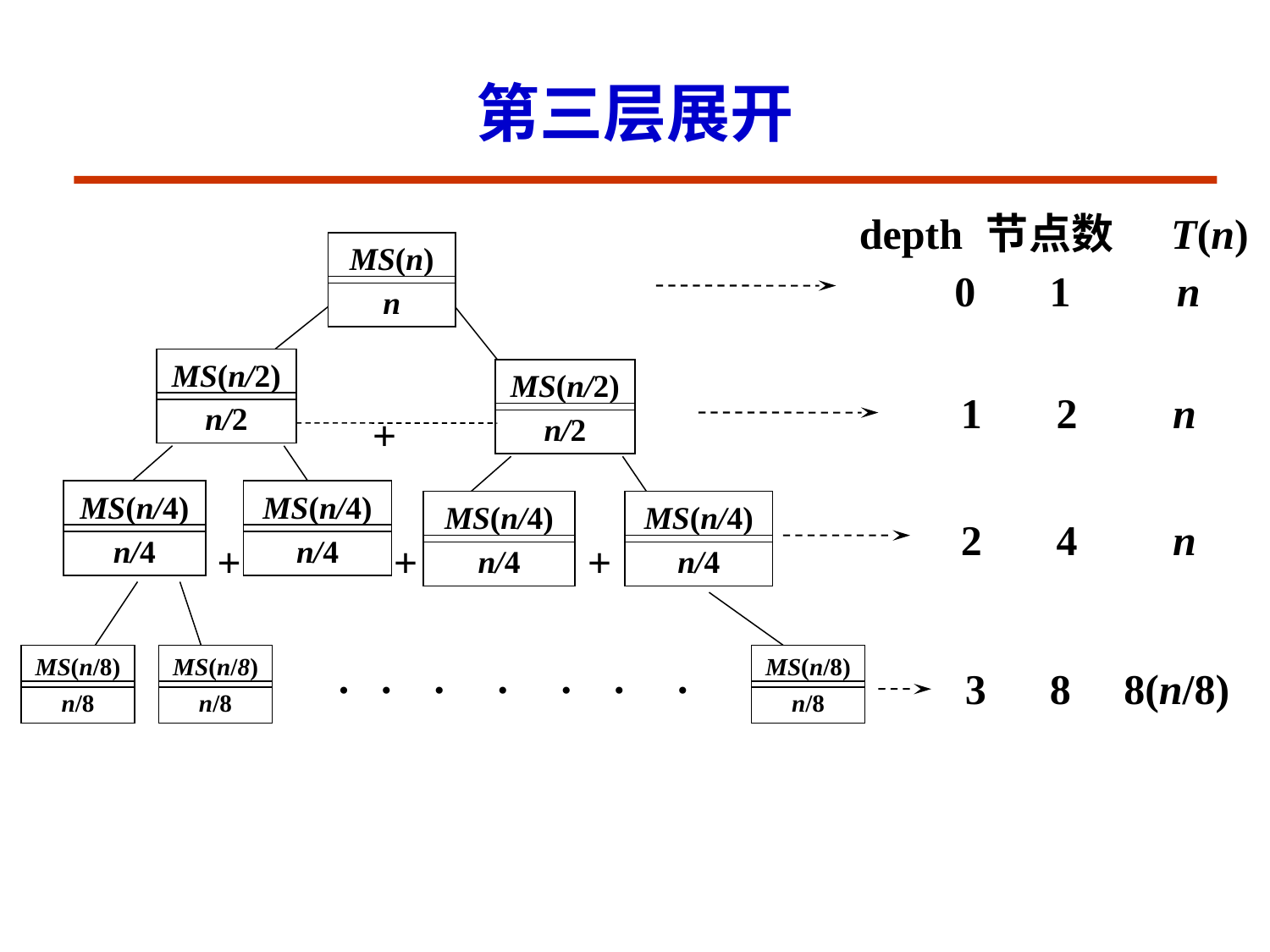

# 第三层展开
depth	节点数     T(n)
MS(n)
n
 0       1          n

MS(n/2)
n/2
MS(n/2)
n/2
1       2         n
+

MS(n/4)
n/4
MS(n/4)
n/4
MS(n/4)
n/4
MS(n/4)
n/4
2       4         n
+
+
+

MS(n/8)
n/8
MS(n/8)
n/8
.   .    .     .     .    .     .
MS(n/8)
n/8
3      8     8(n/8)